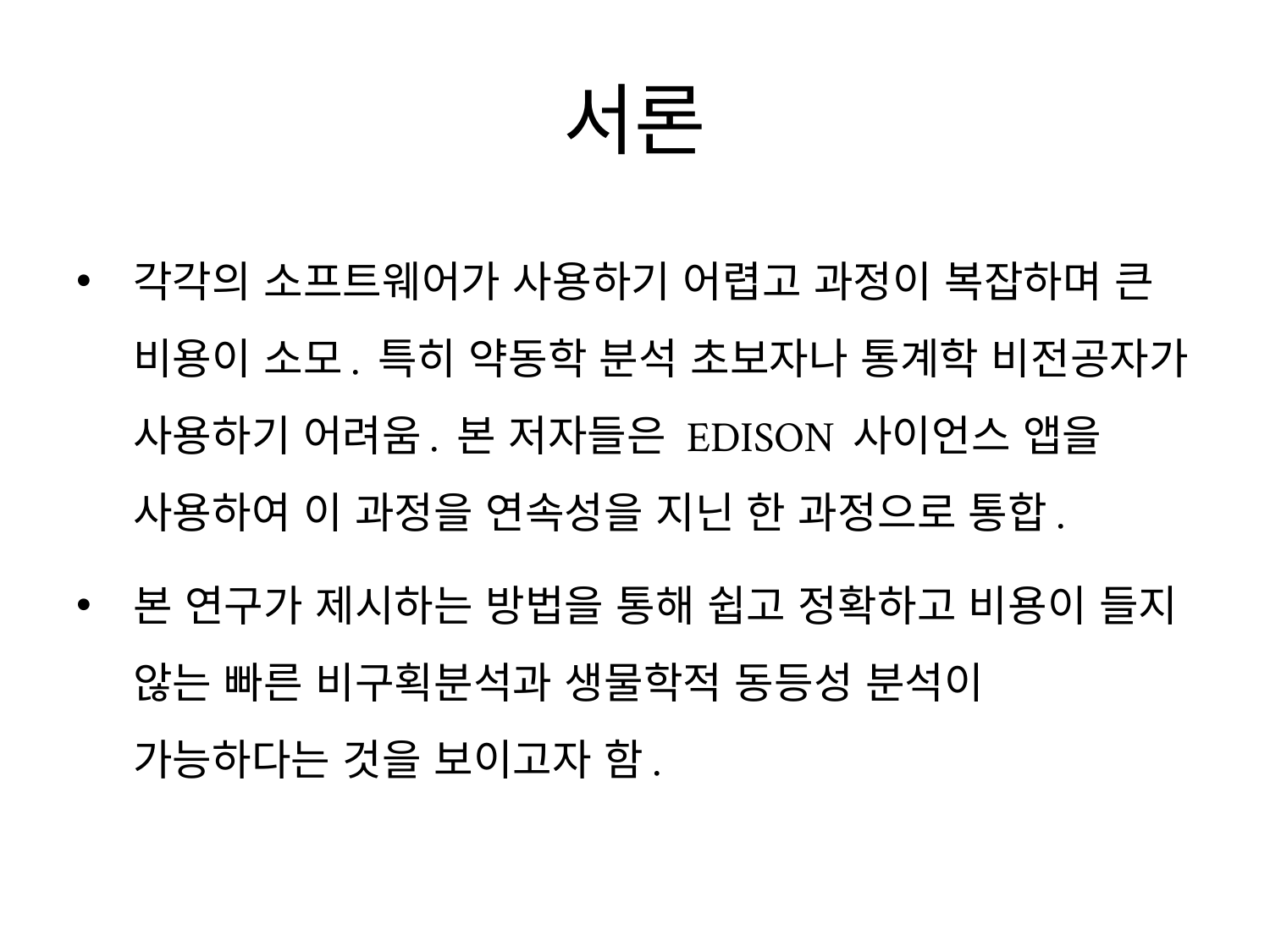

# 서론
각각의 소프트웨어가 사용하기 어렵고 과정이 복잡하며 큰 비용이 소모. 특히 약동학 분석 초보자나 통계학 비전공자가 사용하기 어려움. 본 저자들은 EDISON 사이언스 앱을 사용하여 이 과정을 연속성을 지닌 한 과정으로 통합.
본 연구가 제시하는 방법을 통해 쉽고 정확하고 비용이 들지 않는 빠른 비구획분석과 생물학적 동등성 분석이 가능하다는 것을 보이고자 함.